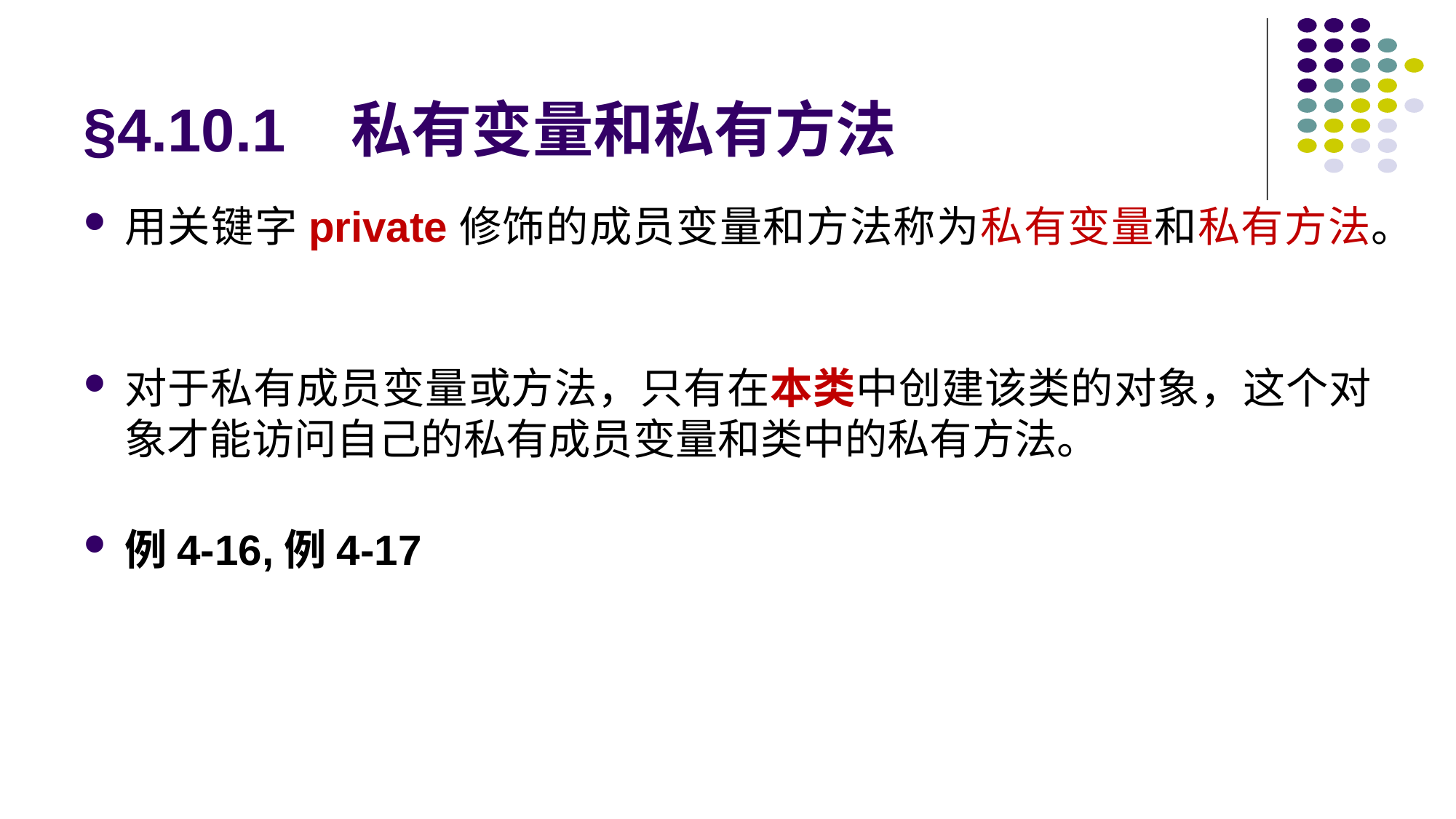

# §4.10.1   私有变量和私有方法
用关键字private修饰的成员变量和方法称为私有变量和私有方法。

对于私有成员变量或方法，只有在本类中创建该类的对象，这个对象才能访问自己的私有成员变量和类中的私有方法。

例4-16,例4-17

113